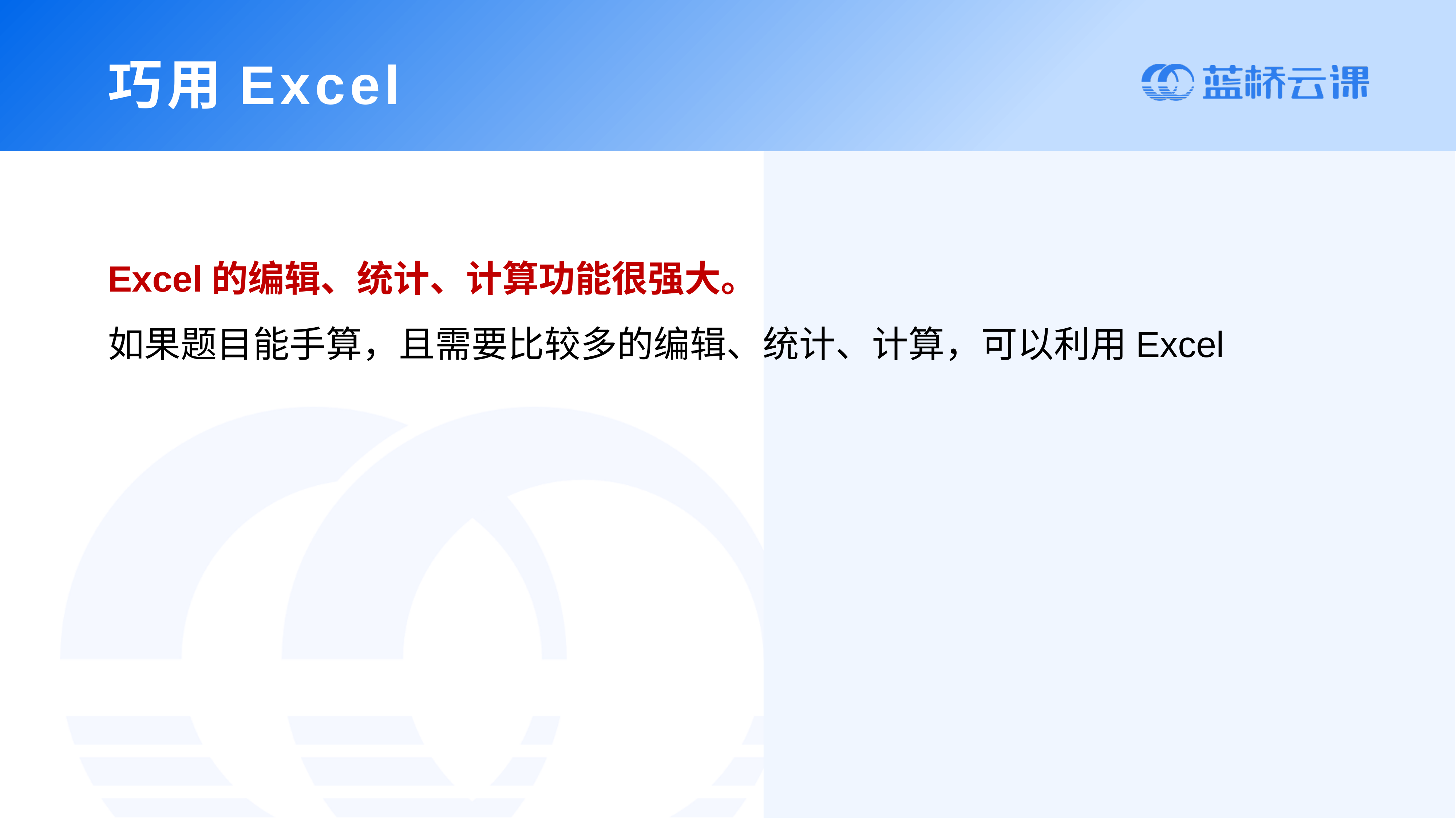

巧用Excel
Excel的编辑、统计、计算功能很强大。
如果题目能手算，且需要比较多的编辑、统计、计算，可以利用Excel